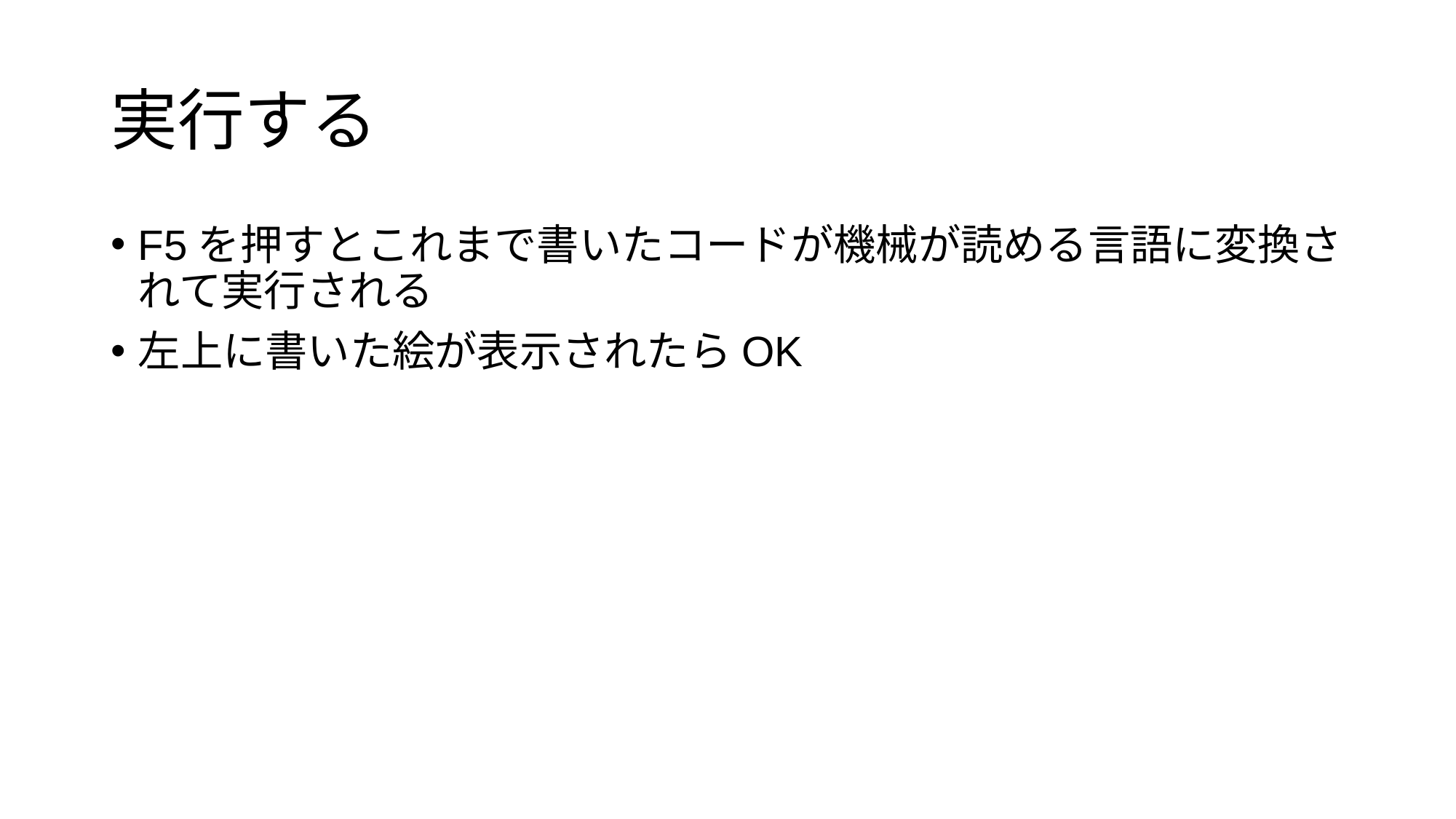

# 実行する
F5を押すとこれまで書いたコードが機械が読める言語に変換されて実行される
左上に書いた絵が表示されたらOK